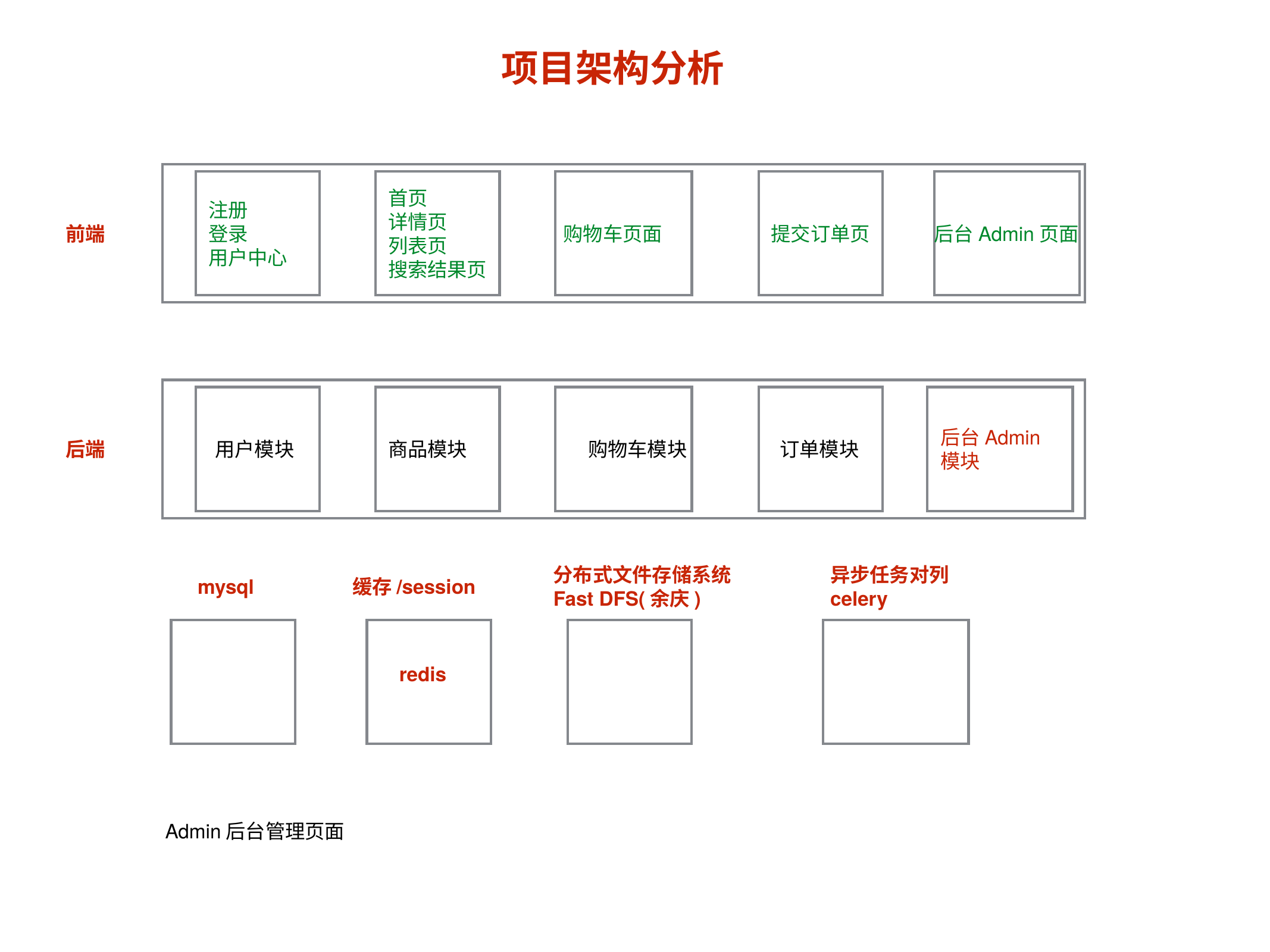

项目架构分析

首页
详情页
列表页
搜索结果页
注册
登录
用户中心
前端
购物车页面
提交订单页
后台Admin页面

后台Admin
模块
用户模块
购物车模块
订单模块
后端
商品模块
分布式文件存储系统
Fast DFS(余庆)
异步任务对列
celery
缓存/session
mysql

redis
Admin后台管理页面